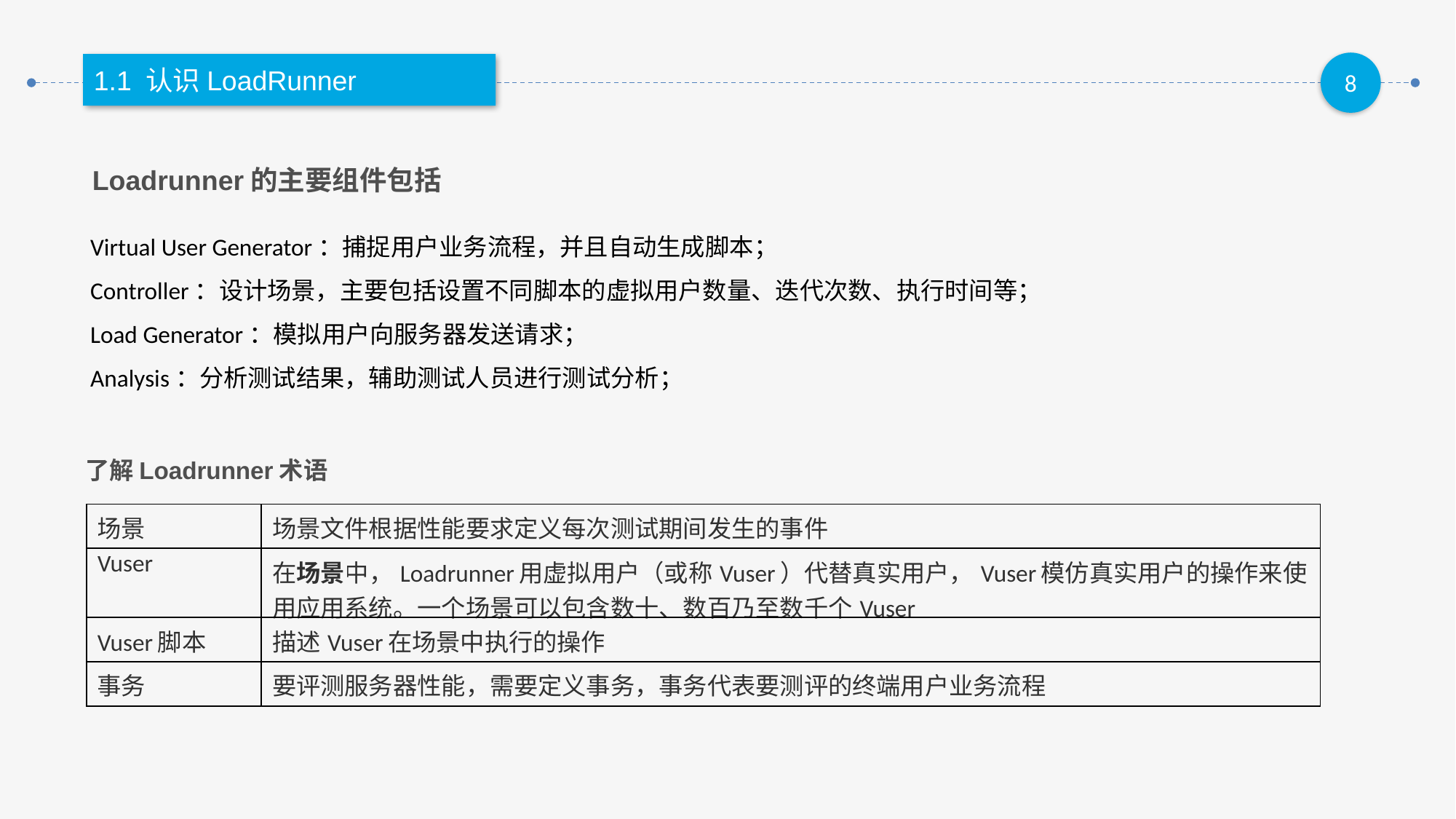

1.1 认识LoadRunner
Loadrunner的主要组件包括
Virtual User Generator：捕捉用户业务流程，并且自动生成脚本；
Controller：设计场景，主要包括设置不同脚本的虚拟用户数量、迭代次数、执行时间等；
Load Generator：模拟用户向服务器发送请求；
Analysis：分析测试结果，辅助测试人员进行测试分析；

了解Loadrunner术语

| 场景 | 场景文件根据性能要求定义每次测试期间发生的事件 |
| --- | --- |
| Vuser | 在场景中，Loadrunner用虚拟用户（或称Vuser）代替真实用户，Vuser模仿真实用户的操作来使用应用系统。一个场景可以包含数十、数百乃至数千个Vuser |
| Vuser脚本 | 描述Vuser在场景中执行的操作 |
| 事务 | 要评测服务器性能，需要定义事务，事务代表要测评的终端用户业务流程 |